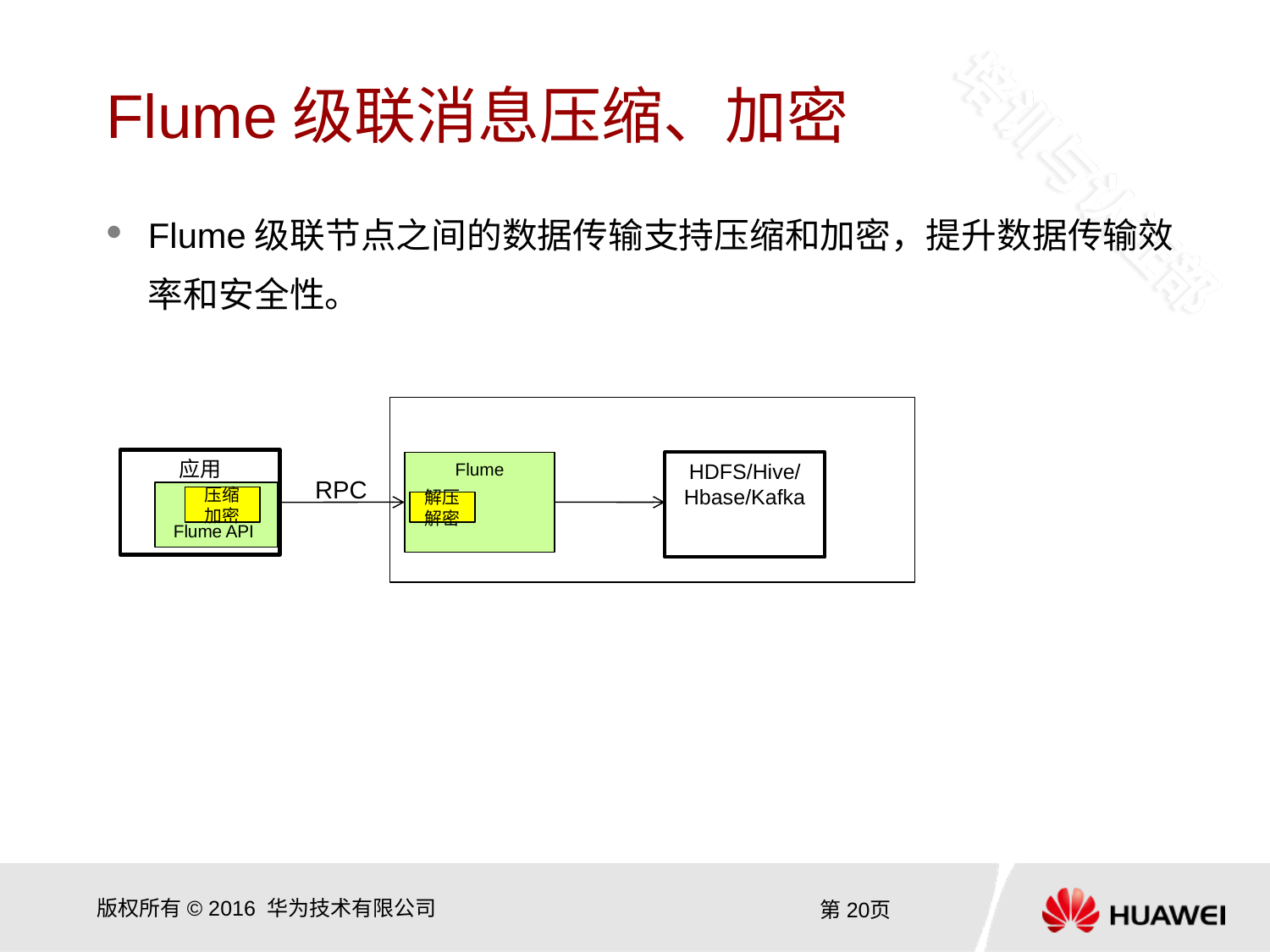

# Flume级联消息压缩、加密

Flume级联节点之间的数据传输支持压缩和加密，提升数据传输效率和安全性。

应用
Flume
HDFS/Hive/Hbase/Kafka
RPC
Flume API
压缩加密
解压 解密